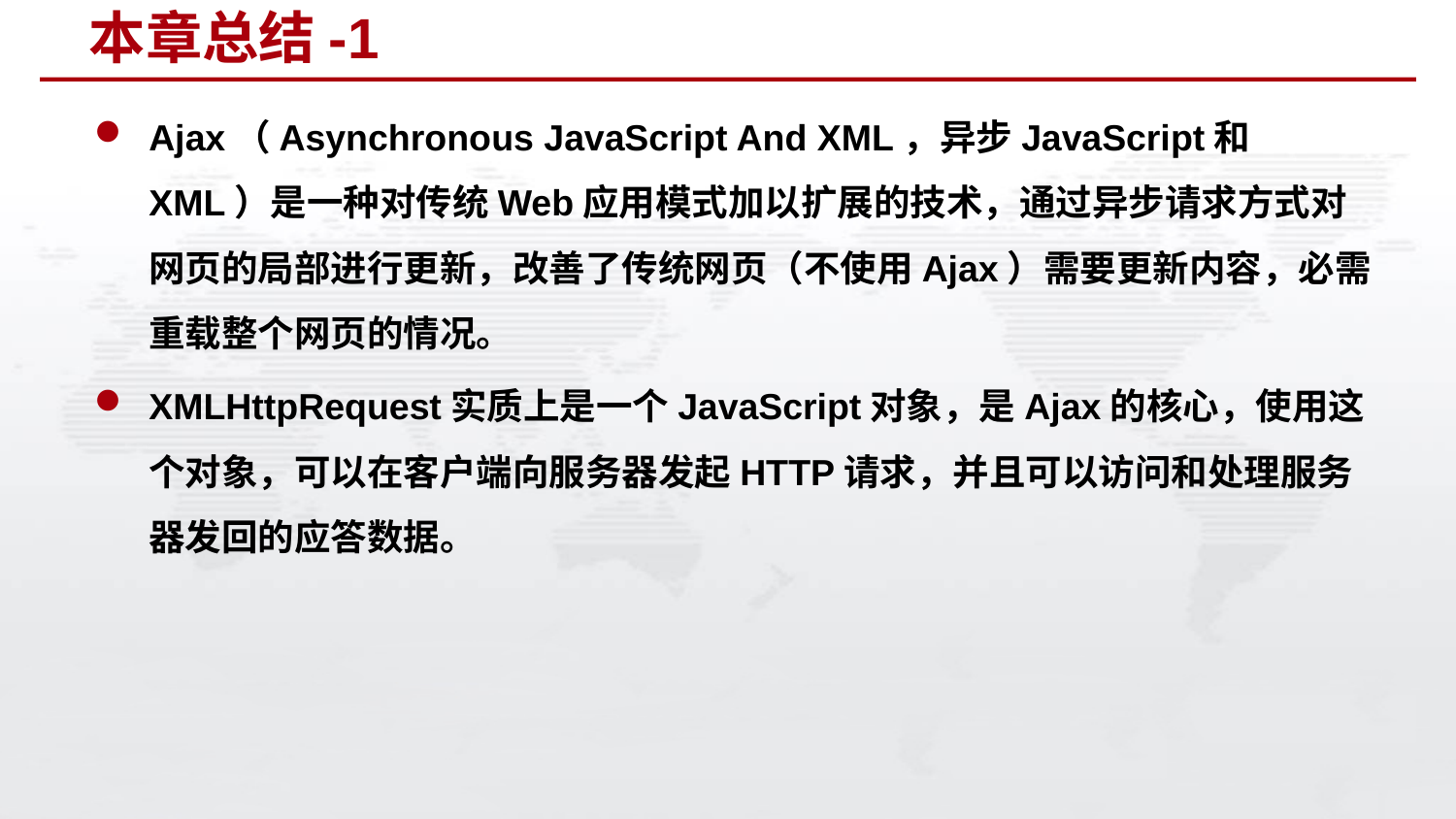

# 本章总结-1
Ajax（Asynchronous JavaScript And XML，异步JavaScript和XML）是一种对传统Web应用模式加以扩展的技术，通过异步请求方式对网页的局部进行更新，改善了传统网页（不使用Ajax）需要更新内容，必需重载整个网页的情况。
XMLHttpRequest实质上是一个JavaScript对象，是Ajax的核心，使用这个对象，可以在客户端向服务器发起HTTP请求，并且可以访问和处理服务器发回的应答数据。